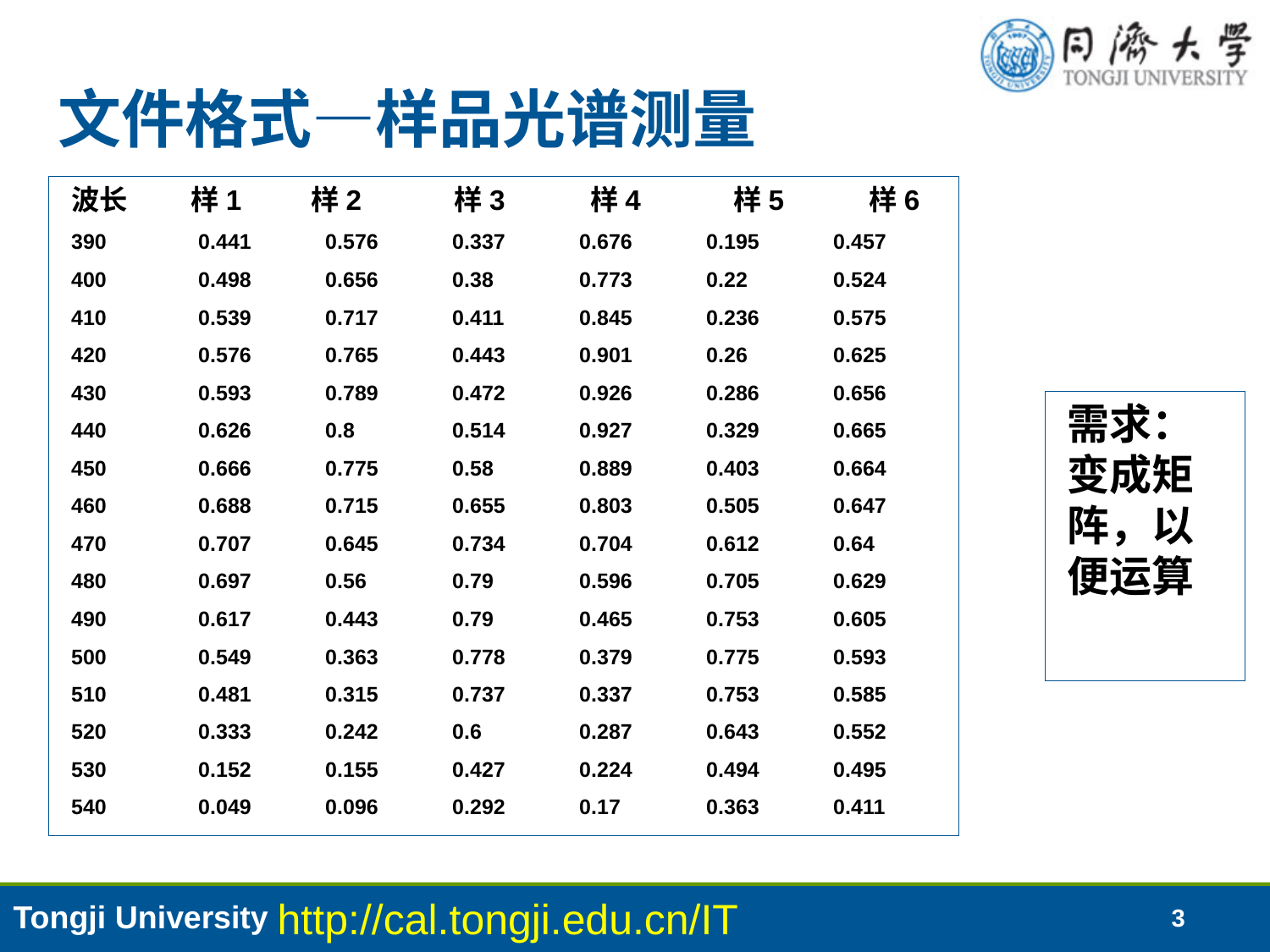

# 文件格式—样品光谱测量
波长          样1        样2           样3          样4           样5          样6
390	0.441	0.576	0.337	0.676	0.195	0.457
400	0.498	0.656	0.38	0.773	0.22	0.524
410	0.539	0.717	0.411	0.845	0.236	0.575
420	0.576	0.765	0.443	0.901	0.26	0.625
430	0.593	0.789	0.472	0.926	0.286	0.656
440	0.626	0.8	0.514	0.927	0.329	0.665
450	0.666	0.775	0.58	0.889	0.403	0.664
460	0.688	0.715	0.655	0.803	0.505	0.647
470	0.707	0.645	0.734	0.704	0.612	0.64
480	0.697	0.56	0.79	0.596	0.705	0.629
490	0.617	0.443	0.79	0.465	0.753	0.605
500	0.549	0.363	0.778	0.379	0.775	0.593
510	0.481	0.315	0.737	0.337	0.753	0.585
520	0.333	0.242	0.6	0.287	0.643	0.552
530	0.152	0.155	0.427	0.224	0.494	0.495
540	0.049	0.096	0.292	0.17	0.363	0.411
需求：变成矩阵，以便运算